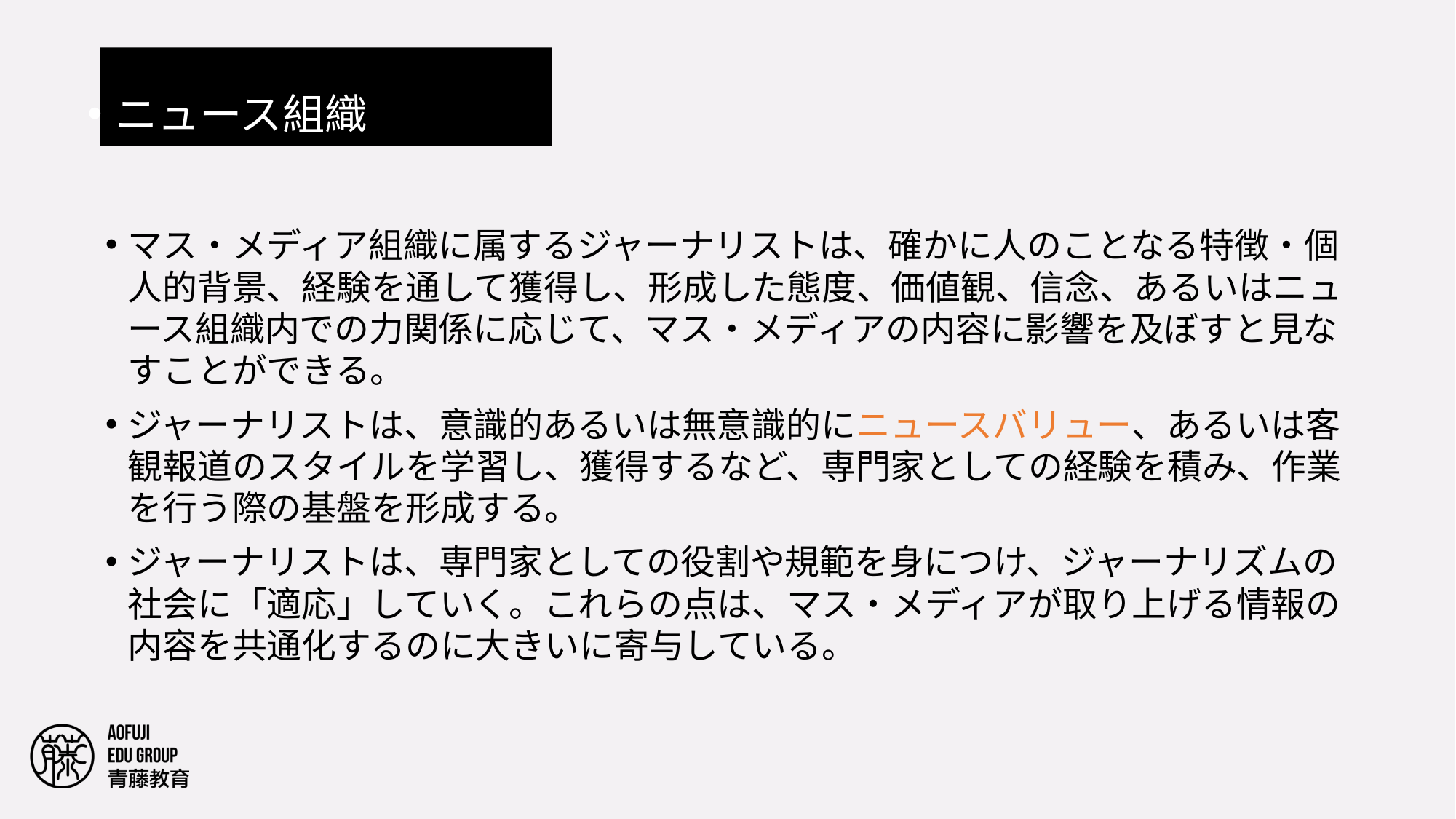

#

ニュース組織
マス・メディア組織に属するジャーナリストは、確かに人のことなる特徴・個人的背景、経験を通して獲得し、形成した態度、価値観、信念、あるいはニュース組織内での力関係に応じて、マス・メディアの内容に影響を及ぼすと見なすことができる。
ジャーナリストは、意識的あるいは無意識的にニュースバリュー、あるいは客観報道のスタイルを学習し、獲得するなど、専門家としての経験を積み、作業を行う際の基盤を形成する。
ジャーナリストは、専門家としての役割や規範を身につけ、ジャーナリズムの社会に「適応」していく。これらの点は、マス・メディアが取り上げる情報の内容を共通化するのに大きいに寄与している。